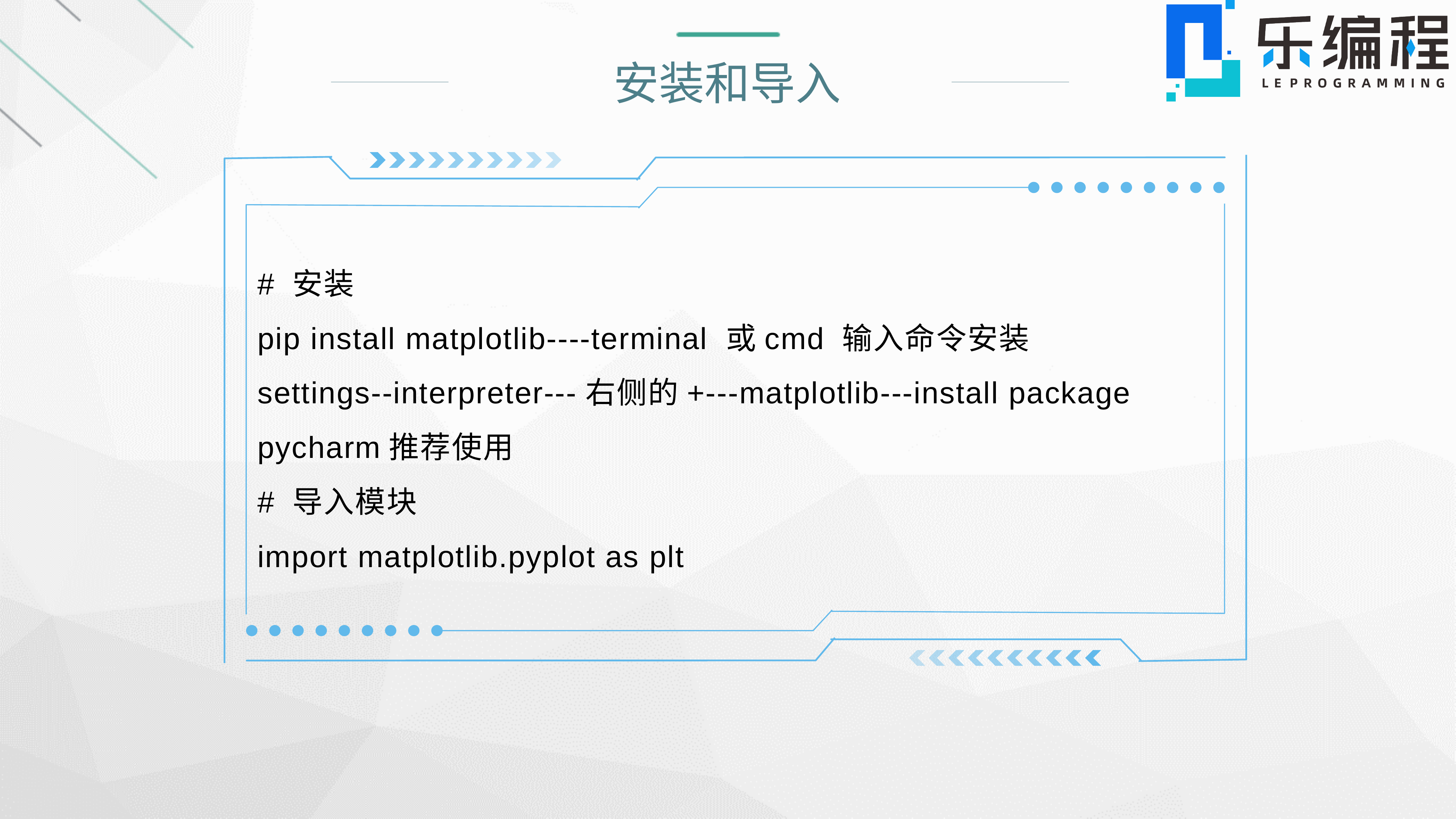

安装和导入

# 安装
pip install matplotlib----terminal 或cmd 输入命令安装
settings--interpreter---右侧的+---matplotlib---install package     pycharm推荐使用
# 导入模块
import matplotlib.pyplot as plt